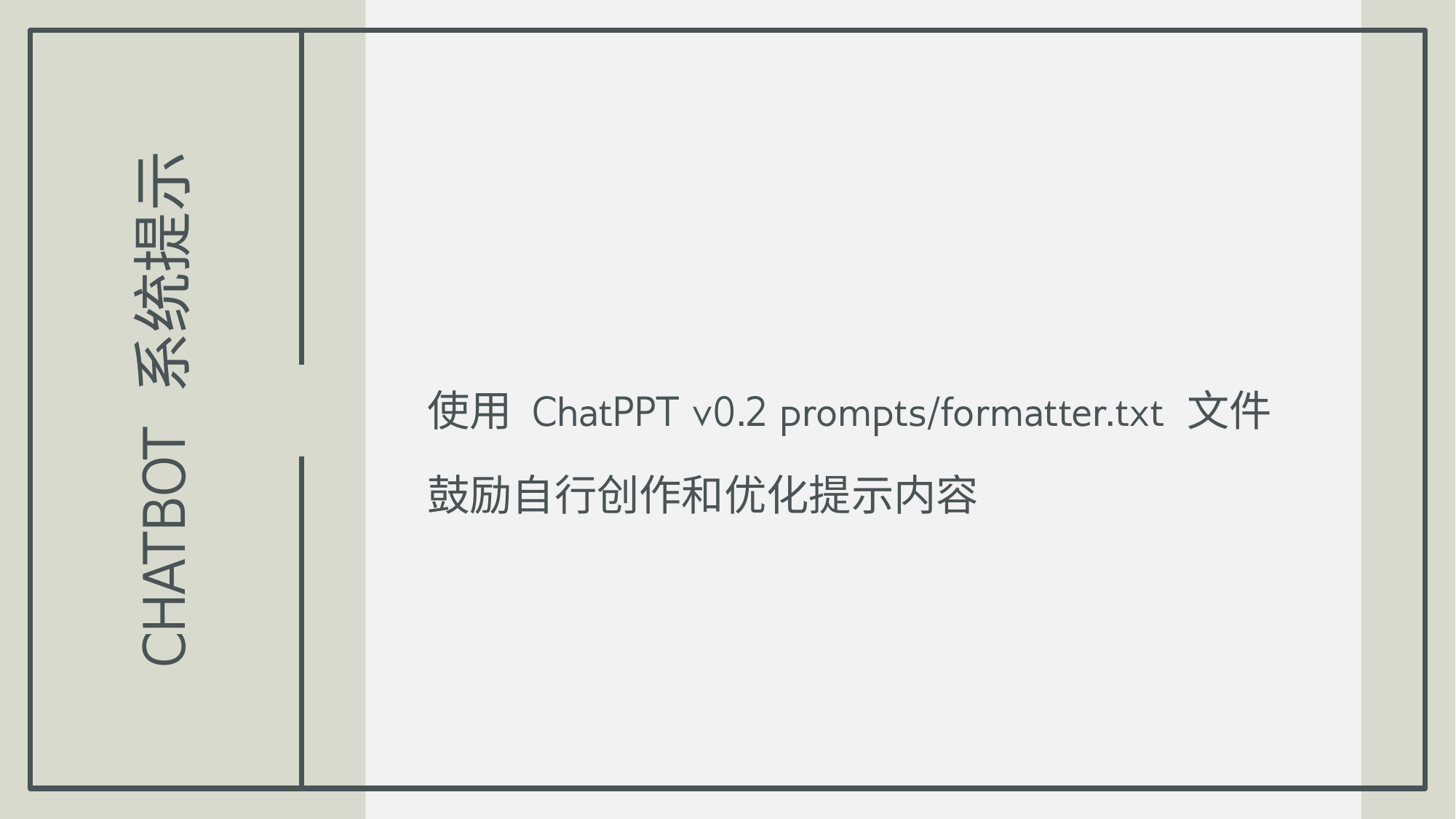

使用 ChatPPT v0.2 prompts/formatter.txt 文件
鼓励自行创作和优化提示内容
# ChatBot 系统提示